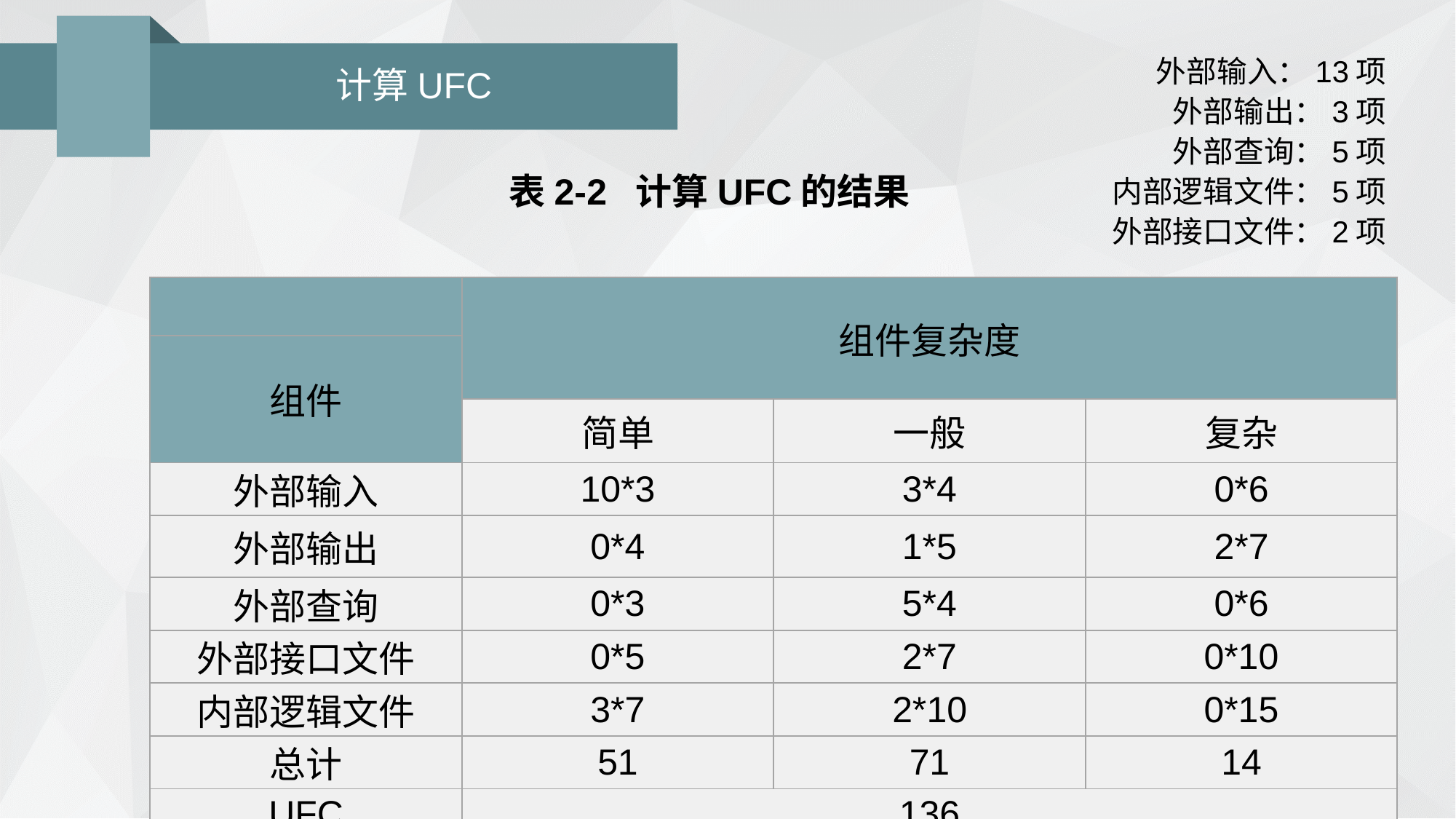

# 计算UFC
外部输入：13项
外部输出：3项
外部查询：5项
内部逻辑文件：5项
外部接口文件：2项
表2-2  计算UFC的结果
|  | 组件复杂度 |  |  |
| --- | --- | --- | --- |
| 组件 |  |  |  |
|  | 简单 | 一般 | 复杂 |
| 外部输入 | 10\*3 | 3\*4 | 0\*6 |
| 外部输出 | 0\*4 | 1\*5 | 2\*7 |
| 外部查询 | 0\*3 | 5\*4 | 0\*6 |
| 外部接口文件 | 0\*5 | 2\*7 | 0\*10 |
| 内部逻辑文件 | 3\*7 | 2\*10 | 0\*15 |
| 总计 | 51 | 71 | 14 |
| UFC | 136 |  |  |